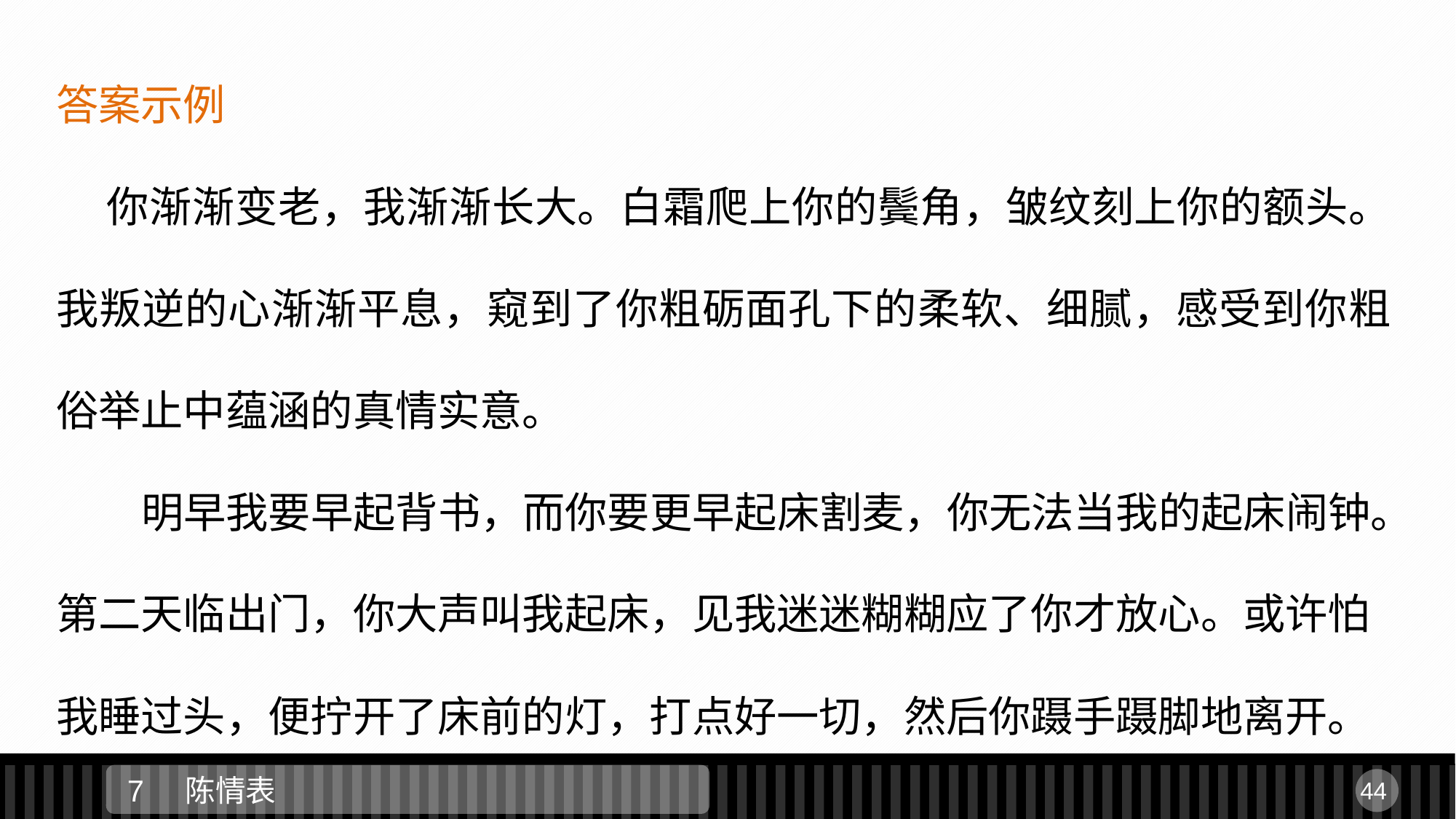

答案示例
    你渐渐变老，我渐渐长大。白霜爬上你的鬓角，皱纹刻上你的额头。我叛逆的心渐渐平息，窥到了你粗砺面孔下的柔软、细腻，感受到你粗俗举止中蕴涵的真情实意。
明早我要早起背书，而你要更早起床割麦，你无法当我的起床闹钟。第二天临出门，你大声叫我起床，见我迷迷糊糊应了你才放心。或许怕我睡过头，便拧开了床前的灯，打点好一切，然后你蹑手蹑脚地离开。